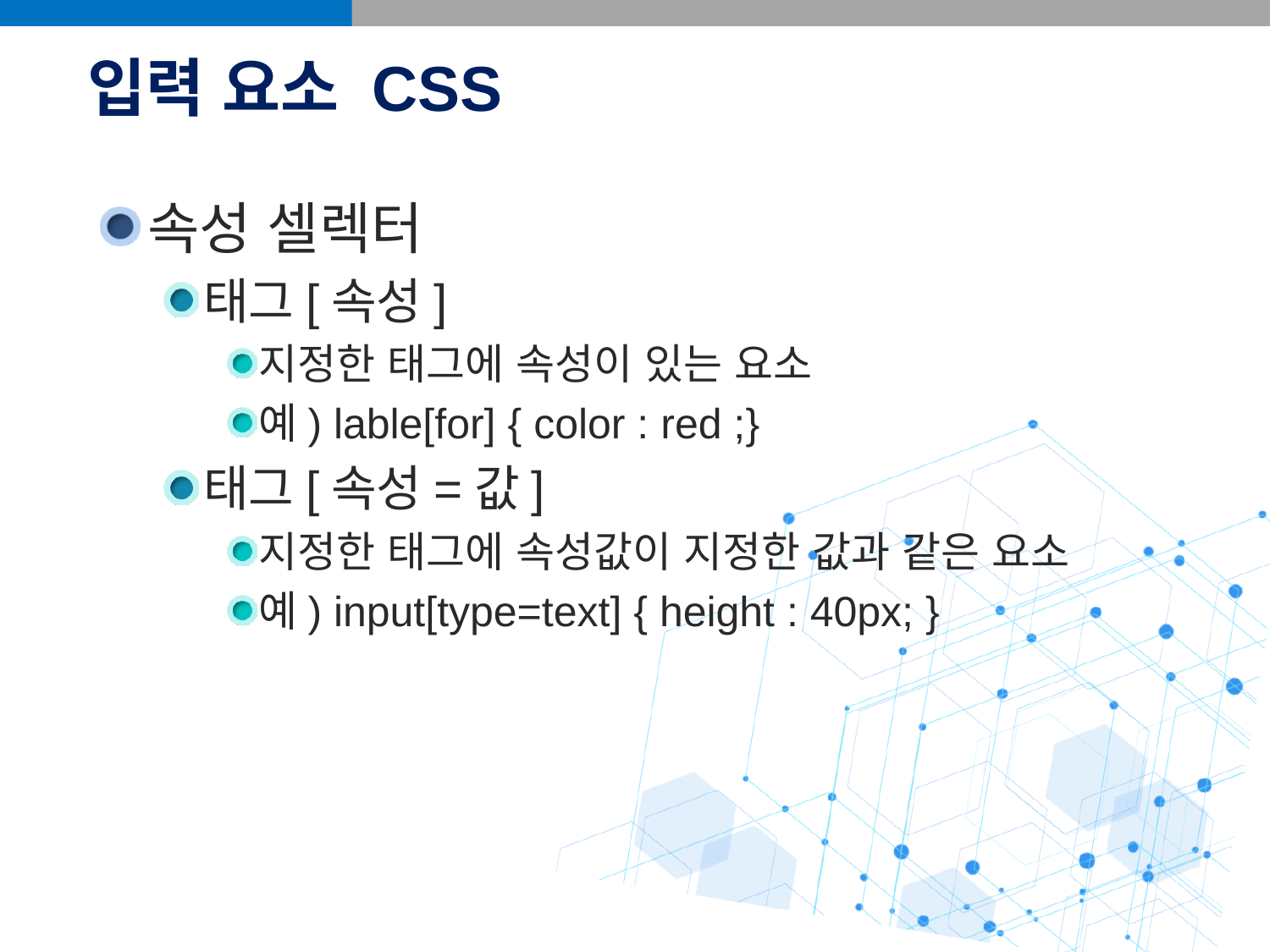

# 입력 요소 CSS
속성 셀렉터
태그[속성]
지정한 태그에 속성이 있는 요소
예) lable[for] { color : red ;}
태그[속성=값]
지정한 태그에 속성값이 지정한 값과 같은 요소
예) input[type=text] { height : 40px; }